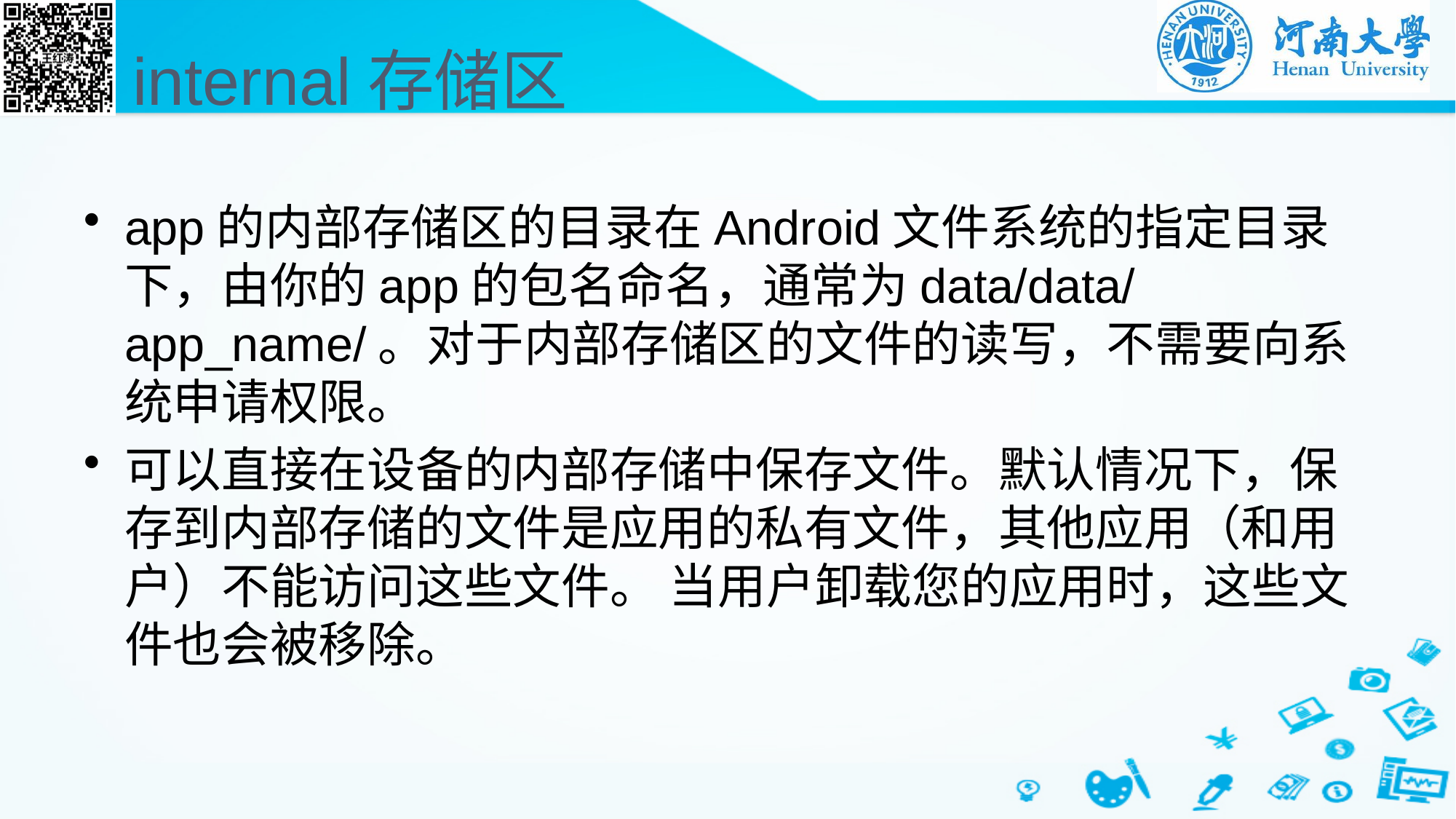

# internal存储区
app的内部存储区的目录在Android文件系统的指定目录下，由你的app的包名命名，通常为data/data/app_name/。对于内部存储区的文件的读写，不需要向系统申请权限。
可以直接在设备的内部存储中保存文件。默认情况下，保存到内部存储的文件是应用的私有文件，其他应用（和用户）不能访问这些文件。 当用户卸载您的应用时，这些文件也会被移除。